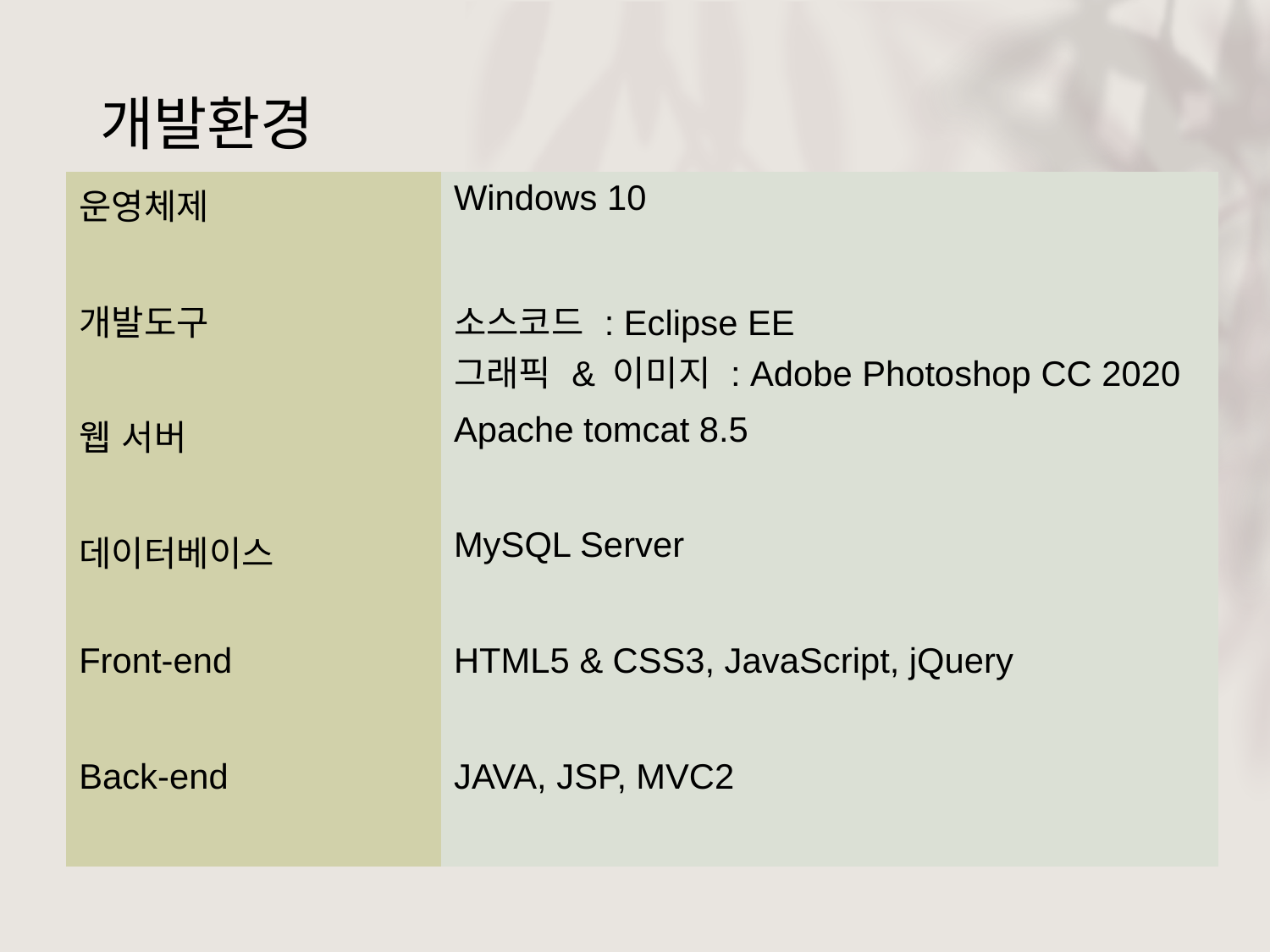

# 개발환경
| 운영체제 | Windows 10 |
| --- | --- |
| 개발도구 | 소스코드 : Eclipse EE 그래픽 & 이미지 : Adobe Photoshop CC 2020 |
| 웹 서버 | Apache tomcat 8.5 |
| 데이터베이스 | MySQL Server |
| Front-end | HTML5 & CSS3, JavaScript, jQuery |
| Back-end | JAVA, JSP, MVC2 |